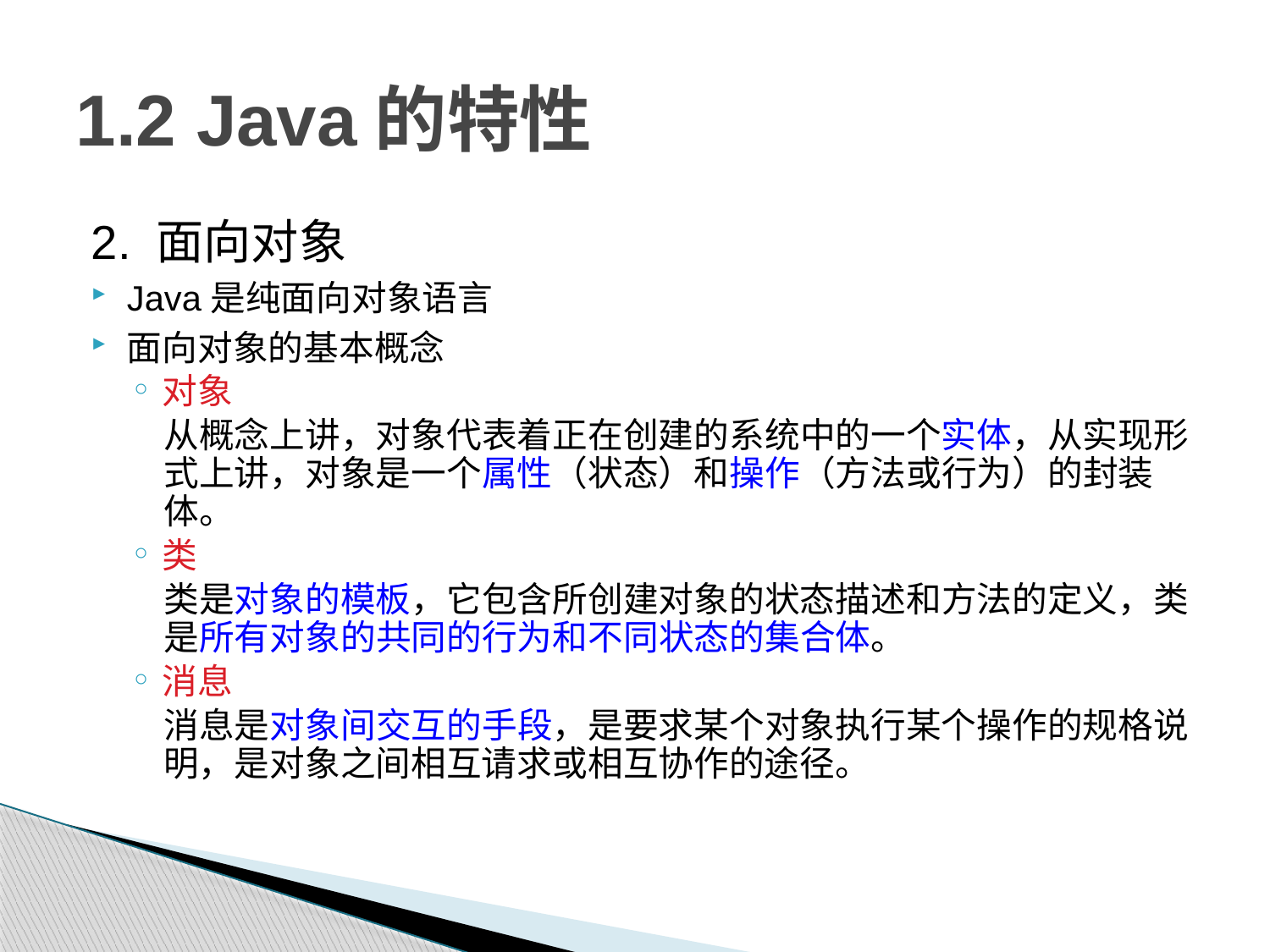

# 1.2 Java的特性
2. 面向对象
Java是纯面向对象语言
面向对象的基本概念
对象
从概念上讲，对象代表着正在创建的系统中的一个实体，从实现形式上讲，对象是一个属性（状态）和操作（方法或行为）的封装体。
类
类是对象的模板，它包含所创建对象的状态描述和方法的定义，类是所有对象的共同的行为和不同状态的集合体。
消息
消息是对象间交互的手段，是要求某个对象执行某个操作的规格说明，是对象之间相互请求或相互协作的途径。